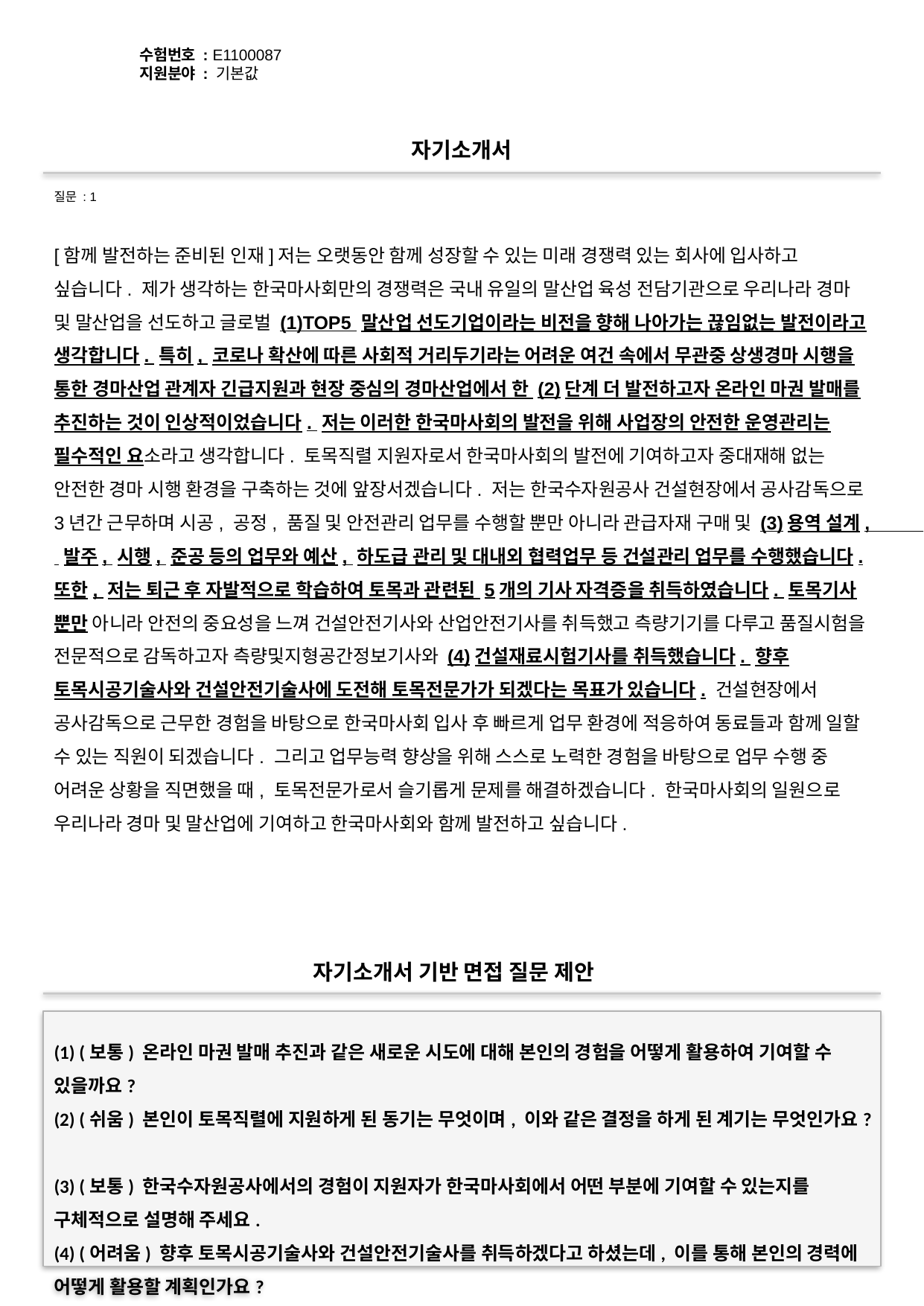

수험번호 : E1100087
지원분야 : 기본값
#

자기소개서

질문 : 1

[함께 발전하는 준비된 인재]저는 오랫동안 함께 성장할 수 있는 미래 경쟁력 있는 회사에 입사하고 싶습니다. 제가 생각하는 한국마사회만의 경쟁력은 국내 유일의 말산업 육성 전담기관으로 우리나라 경마 및 말산업을 선도하고 글로벌 (1)TOP5 말산업 선도기업이라는 비전을 향해 나아가는 끊임없는 발전이라고 생각합니다. 특히, 코로나 확산에 따른 사회적 거리두기라는 어려운 여건 속에서 무관중 상생경마 시행을 통한 경마산업 관계자 긴급지원과 현장 중심의 경마산업에서 한 (2)단계 더 발전하고자 온라인 마권 발매를 추진하는 것이 인상적이었습니다. 저는 이러한 한국마사회의 발전을 위해 사업장의 안전한 운영관리는 필수적인 요소라고 생각합니다. 토목직렬 지원자로서 한국마사회의 발전에 기여하고자 중대재해 없는 안전한 경마 시행 환경을 구축하는 것에 앞장서겠습니다. 저는 한국수자원공사 건설현장에서 공사감독으로 3년간 근무하며 시공, 공정, 품질 및 안전관리 업무를 수행할 뿐만 아니라 관급자재 구매 및 (3)용역 설계, 발주, 시행, 준공 등의 업무와 예산, 하도급 관리 및 대내외 협력업무 등 건설관리 업무를 수행했습니다. 또한, 저는 퇴근 후 자발적으로 학습하여 토목과 관련된 5개의 기사 자격증을 취득하였습니다. 토목기사 뿐만 아니라 안전의 중요성을 느껴 건설안전기사와 산업안전기사를 취득했고 측량기기를 다루고 품질시험을 전문적으로 감독하고자 측량및지형공간정보기사와 (4)건설재료시험기사를 취득했습니다. 향후 토목시공기술사와 건설안전기술사에 도전해 토목전문가가 되겠다는 목표가 있습니다. 건설현장에서 공사감독으로 근무한 경험을 바탕으로 한국마사회 입사 후 빠르게 업무 환경에 적응하여 동료들과 함께 일할 수 있는 직원이 되겠습니다. 그리고 업무능력 향상을 위해 스스로 노력한 경험을 바탕으로 업무 수행 중 어려운 상황을 직면했을 때, 토목전문가로서 슬기롭게 문제를 해결하겠습니다. 한국마사회의 일원으로 우리나라 경마 및 말산업에 기여하고 한국마사회와 함께 발전하고 싶습니다.

자기소개서 기반 면접 질문 제안

(1) (보통) 온라인 마권 발매 추진과 같은 새로운 시도에 대해 본인의 경험을 어떻게 활용하여 기여할 수 있을까요?
(2) (쉬움) 본인이 토목직렬에 지원하게 된 동기는 무엇이며, 이와 같은 결정을 하게 된 계기는 무엇인가요?
(3) (보통) 한국수자원공사에서의 경험이 지원자가 한국마사회에서 어떤 부분에 기여할 수 있는지를 구체적으로 설명해 주세요.
(4) (어려움) 향후 토목시공기술사와 건설안전기술사를 취득하겠다고 하셨는데, 이를 통해 본인의 경력에 어떻게 활용할 계획인가요?